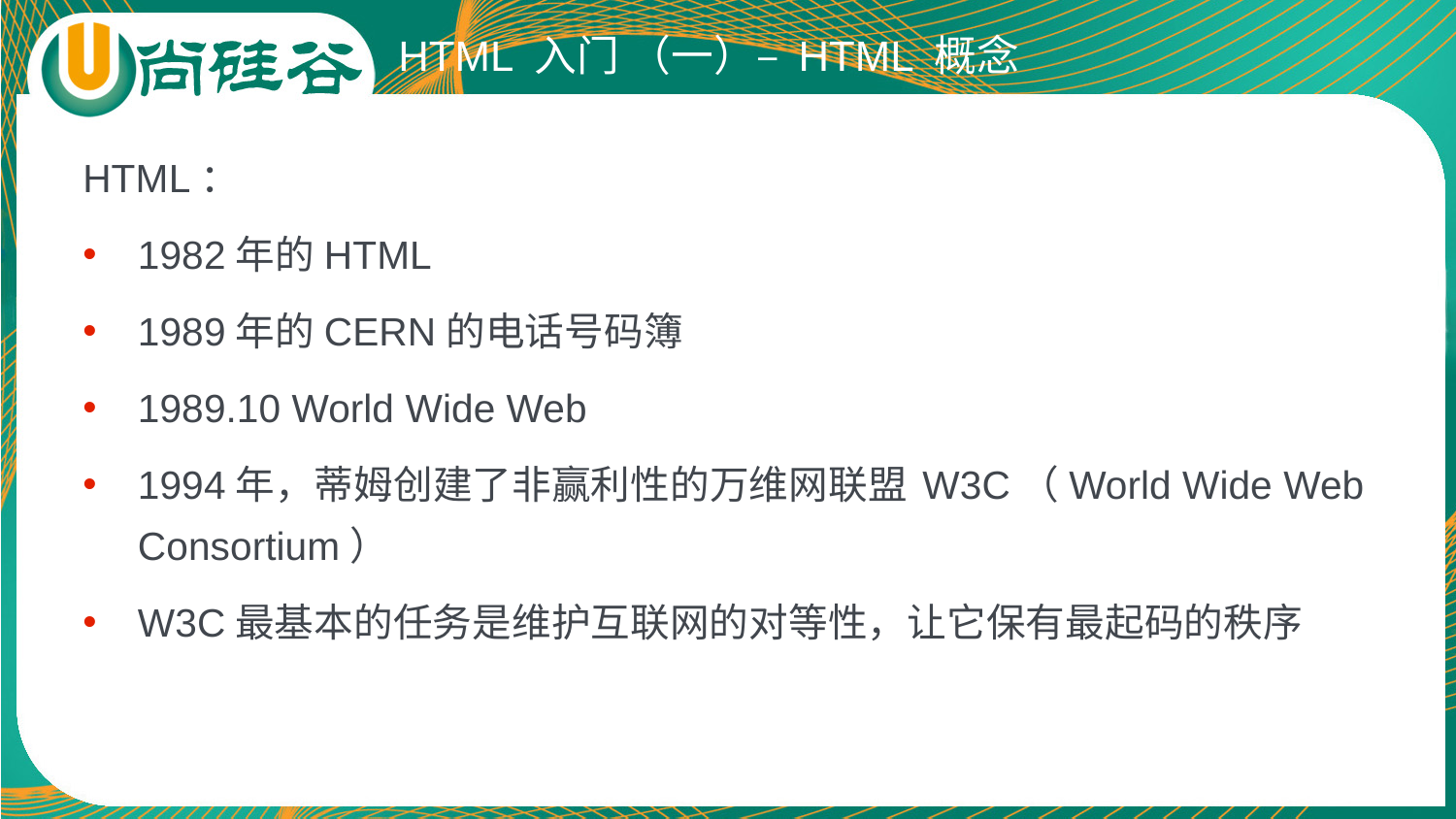

# HTML 入门 （一）– HTML 概念
HTML：
1982年的HTML
1989年的CERN的电话号码簿
1989.10 World Wide Web
1994年，蒂姆创建了非赢利性的万维网联盟 W3C（World Wide Web Consortium）
W3C最基本的任务是维护互联网的对等性，让它保有最起码的秩序